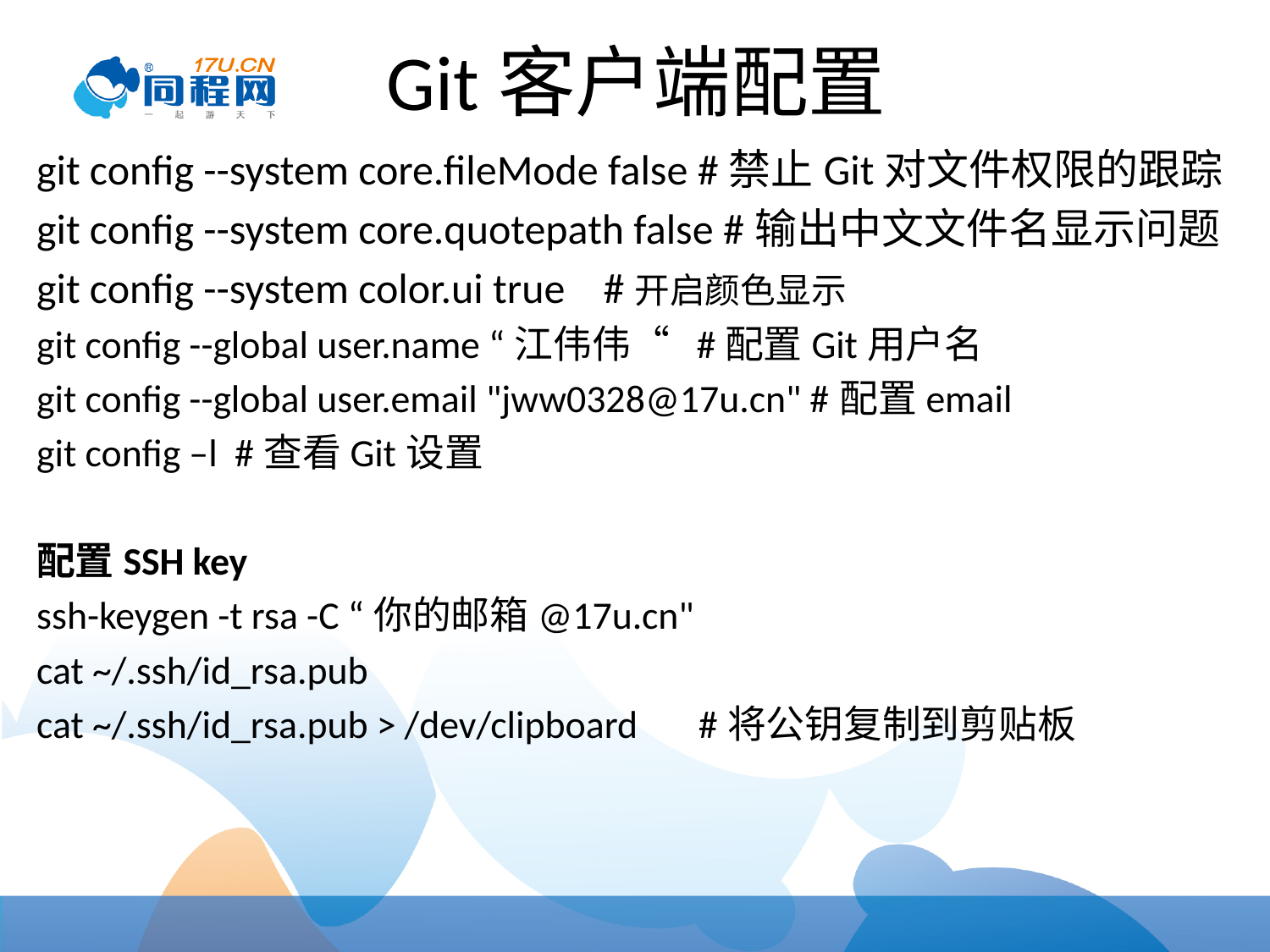

# Git客户端配置
git config --system core.fileMode false #禁止Git对文件权限的跟踪
git config --system core.quotepath false #输出中文文件名显示问题
git config --system color.ui true    #开启颜色显示
git config --global user.name “江伟伟“  #配置Git用户名
git config --global user.email "jww0328@17u.cn" #配置email
git config –l  #查看Git设置

配置SSH key
ssh-keygen -t rsa -C “你的邮箱@17u.cn"
cat ~/.ssh/id_rsa.pub
cat ~/.ssh/id_rsa.pub > /dev/clipboard       #将公钥复制到剪贴板